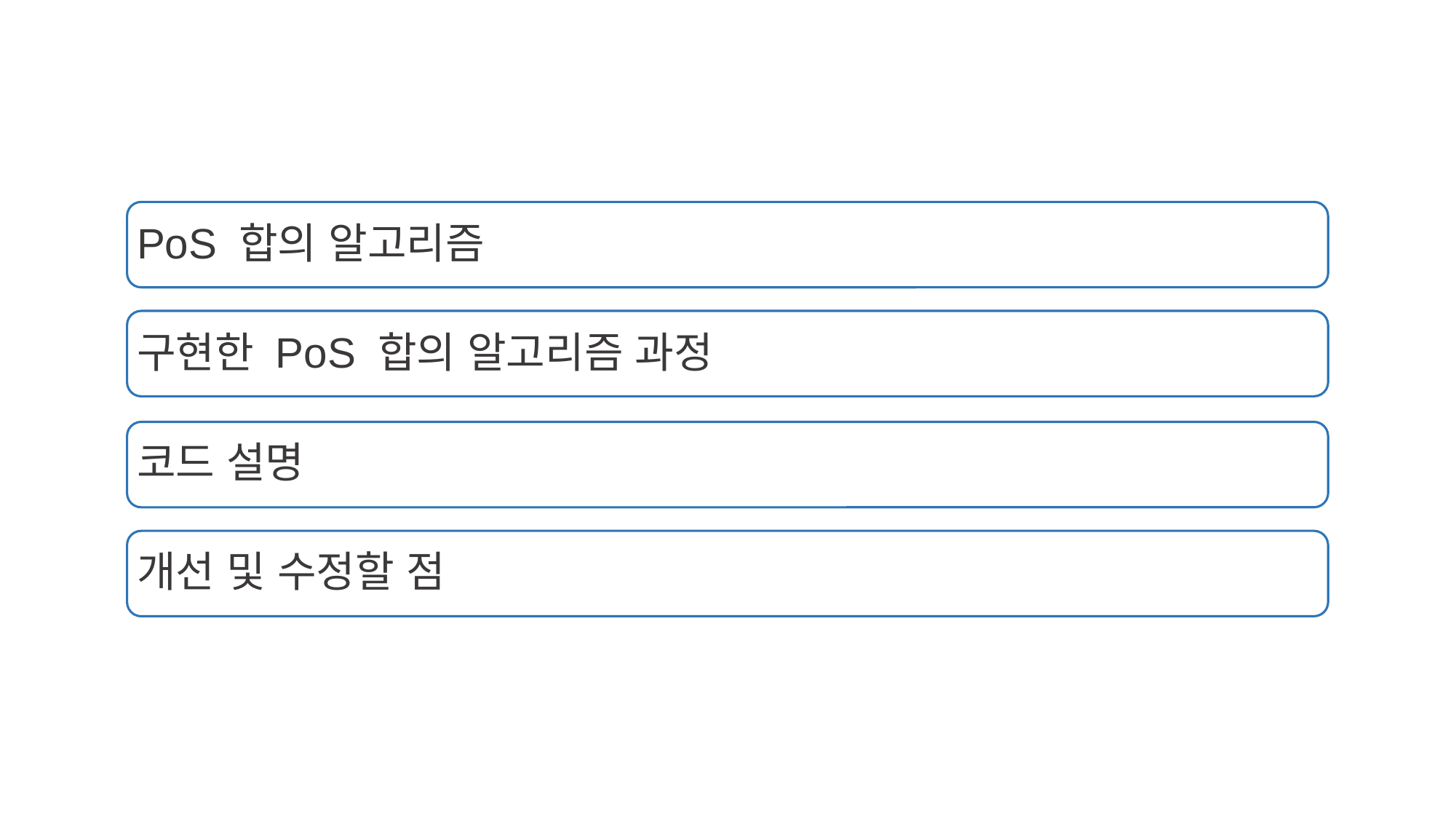

PoS 합의 알고리즘
구현한 PoS 합의 알고리즘 과정
코드 설명
개선 및 수정할 점